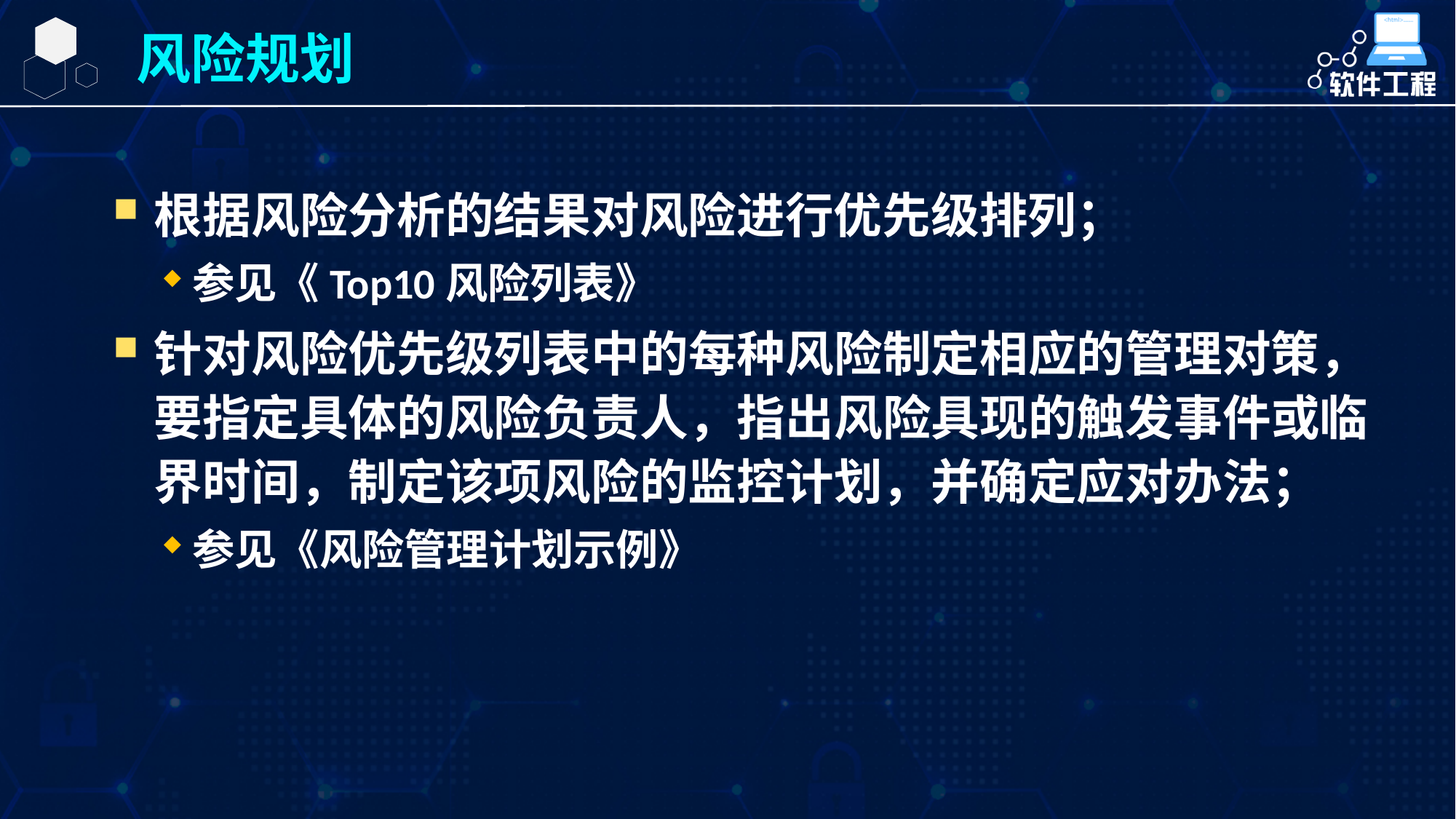

风险规划
根据风险分析的结果对风险进行优先级排列；
参见《Top10风险列表》
针对风险优先级列表中的每种风险制定相应的管理对策，要指定具体的风险负责人，指出风险具现的触发事件或临界时间，制定该项风险的监控计划，并确定应对办法；
参见《风险管理计划示例》